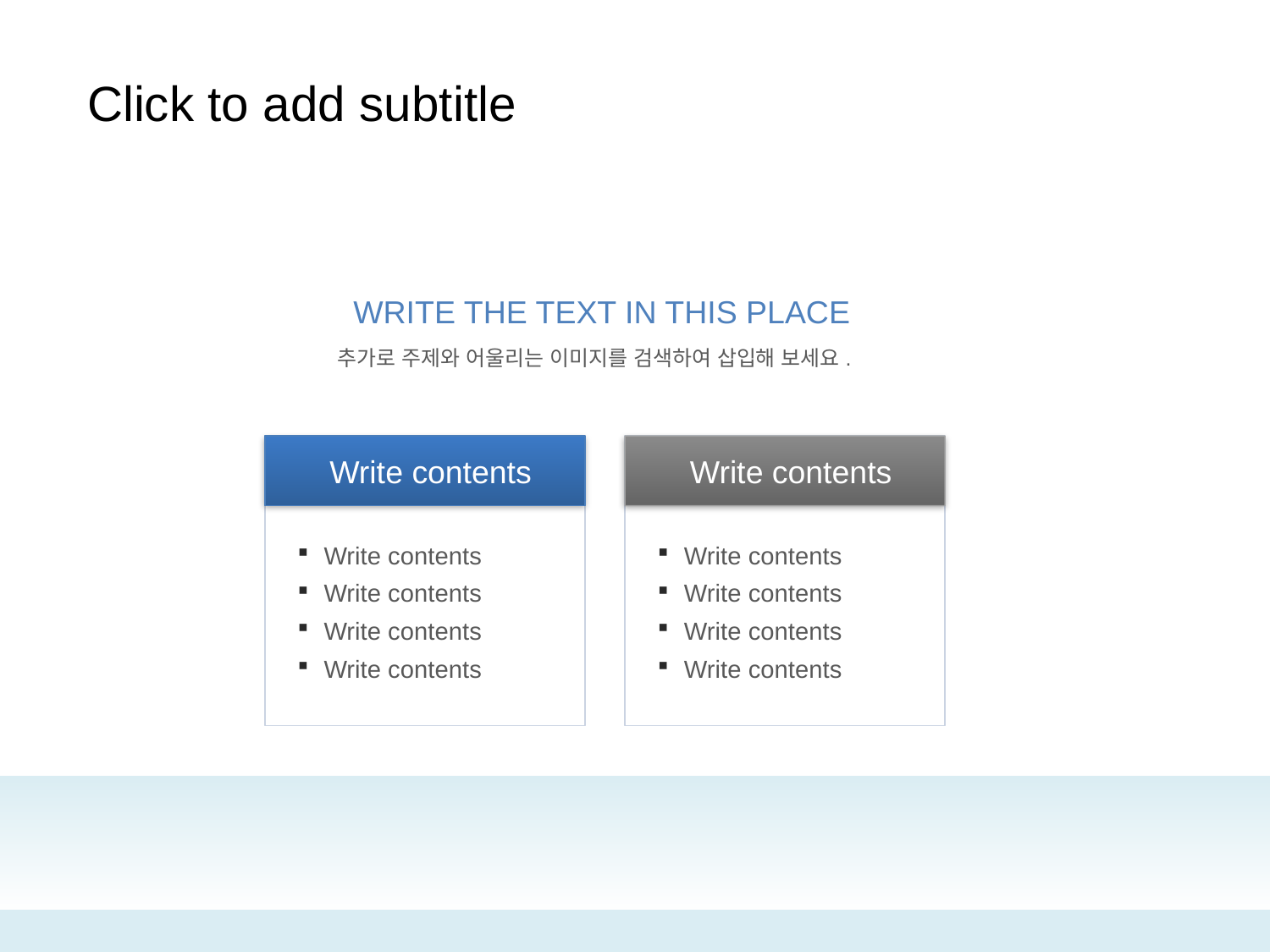

Click to add subtitle
WRITE THE TEXT IN THIS PLACE
추가로 주제와 어울리는 이미지를 검색하여 삽입해 보세요.

Write contents
Write contents
Write contents
Write contents
Write contents

Write contents
Write contents
Write contents
Write contents
Write contents